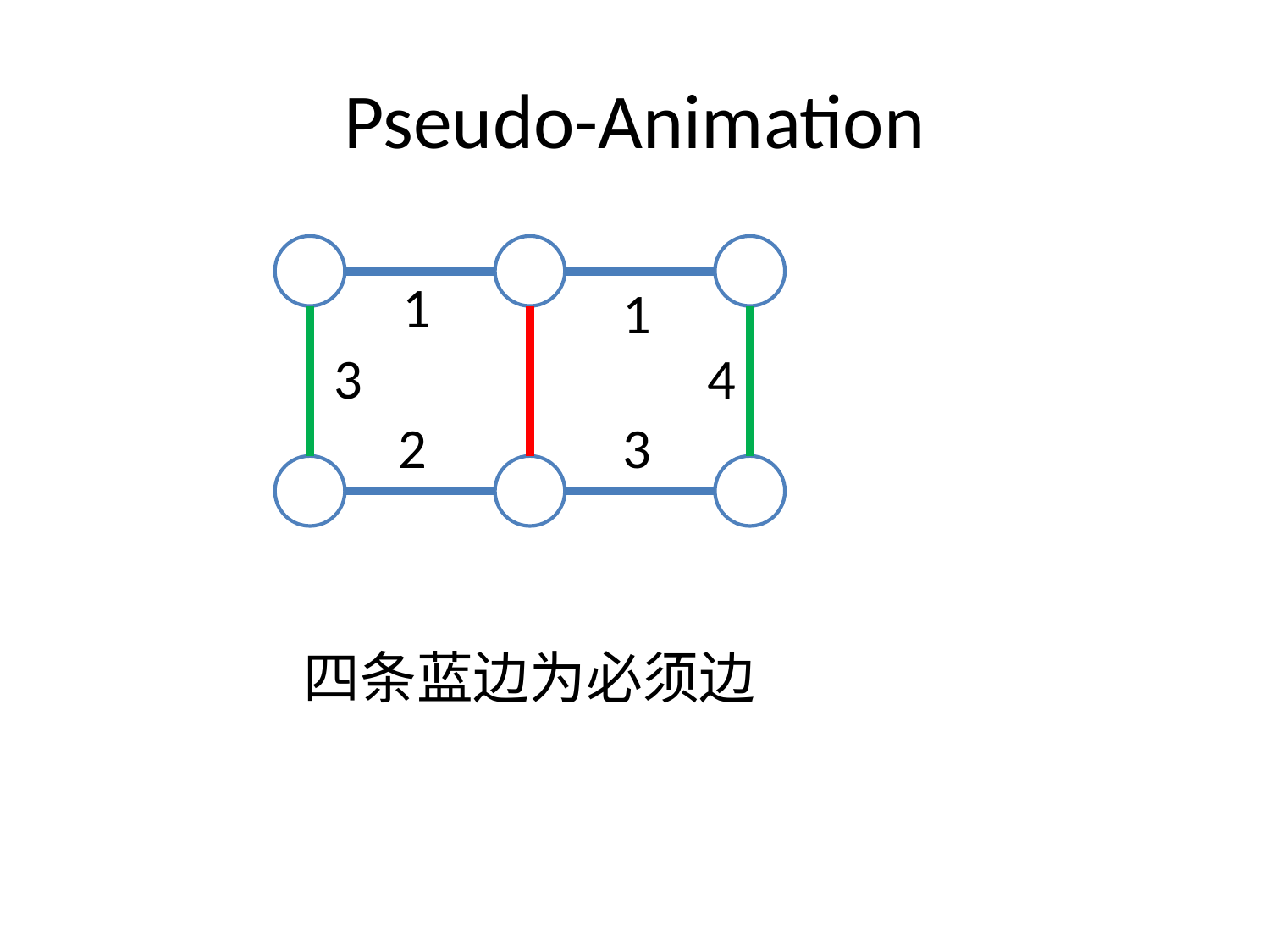

# Pseudo-Animation

1
1
4
3
3
2

四条蓝边为必须边